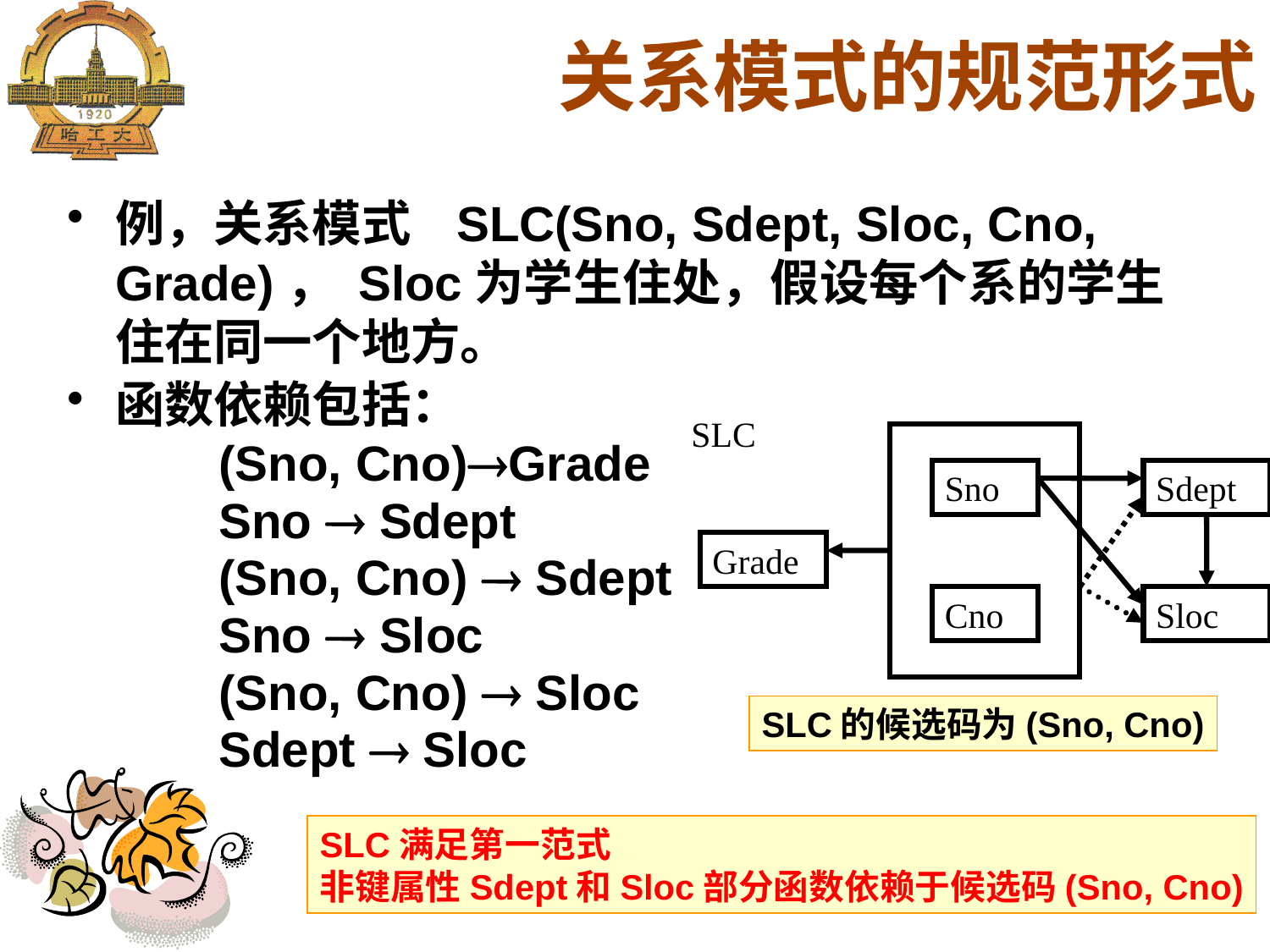

关系模式的规范形式
例，关系模式   SLC(Sno, Sdept, Sloc, Cno, Grade)， Sloc为学生住处，假设每个系的学生住在同一个地方。
函数依赖包括：
           (Sno, Cno)→Grade
           Sno → Sdept
           (Sno, Cno) → Sdept
           Sno → Sloc
           (Sno, Cno) → Sloc
           Sdept → Sloc

SLC

Sno
Sdept

Grade

Cno

Sloc
SLC的候选码为(Sno, Cno)
SLC满足第一范式
非键属性Sdept和Sloc部分函数依赖于候选码(Sno, Cno)